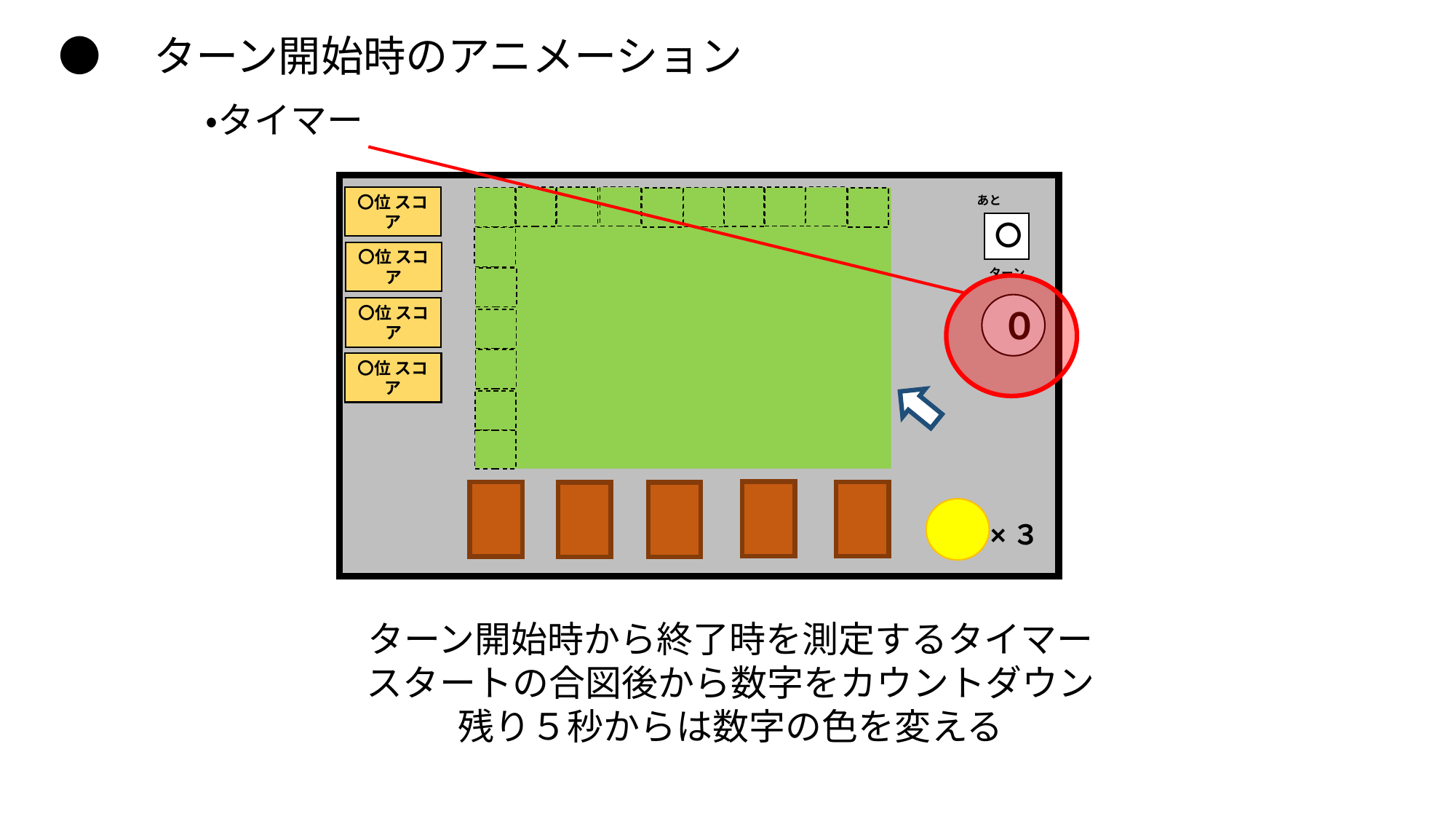

●　ターン開始時のアニメーション
・タイマー

〇位 スコア
〇位 スコア
〇位 スコア
〇位 スコア
あと

　ターン
〇
０

×３

ターン開始時から終了時を測定するタイマー
スタートの合図後から数字をカウントダウン
残り５秒からは数字の色を変える